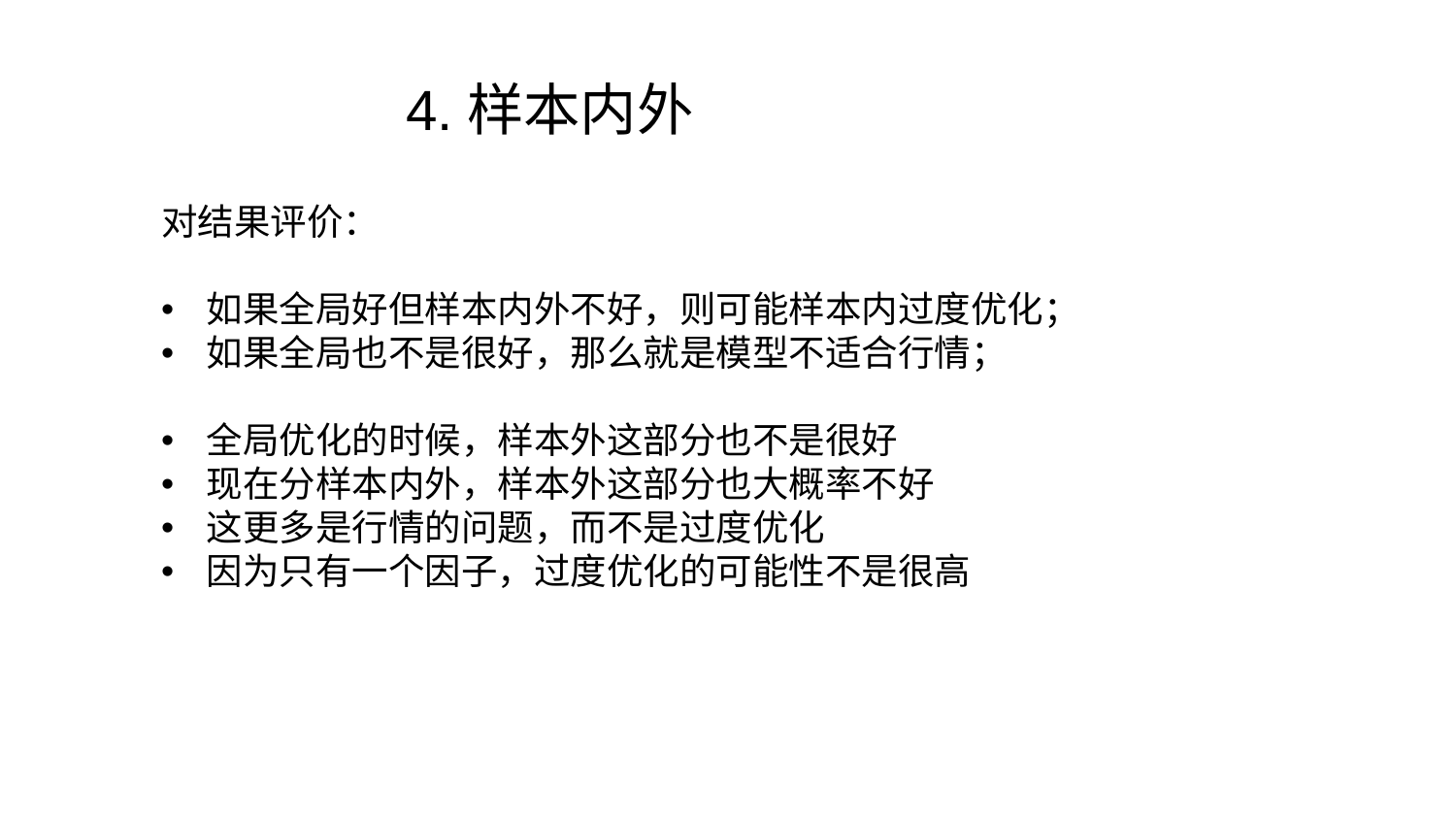

4.样本内外
对结果评价：

如果全局好但样本内外不好，则可能样本内过度优化；
如果全局也不是很好，那么就是模型不适合行情；

全局优化的时候，样本外这部分也不是很好
现在分样本内外，样本外这部分也大概率不好
这更多是行情的问题，而不是过度优化
因为只有一个因子，过度优化的可能性不是很高